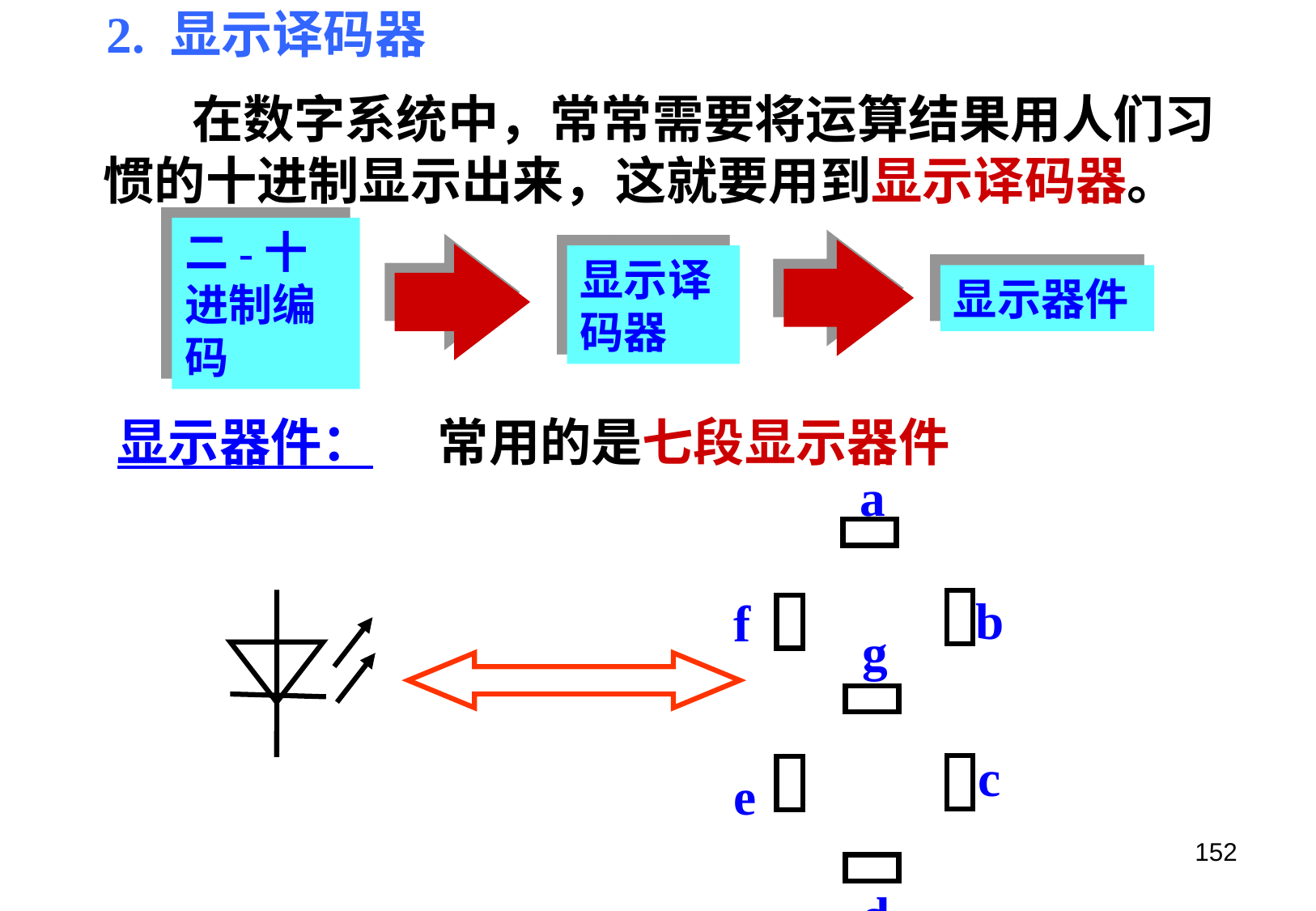

2. 显示译码器
在数字系统中，常常需要将运算结果用人们习惯的十进制显示出来，这就要用到显示译码器。
二-十进制编码

显示译码器

显示器件
显示器件：
常用的是七段显示器件
a

b
f

g

c

e

d

152